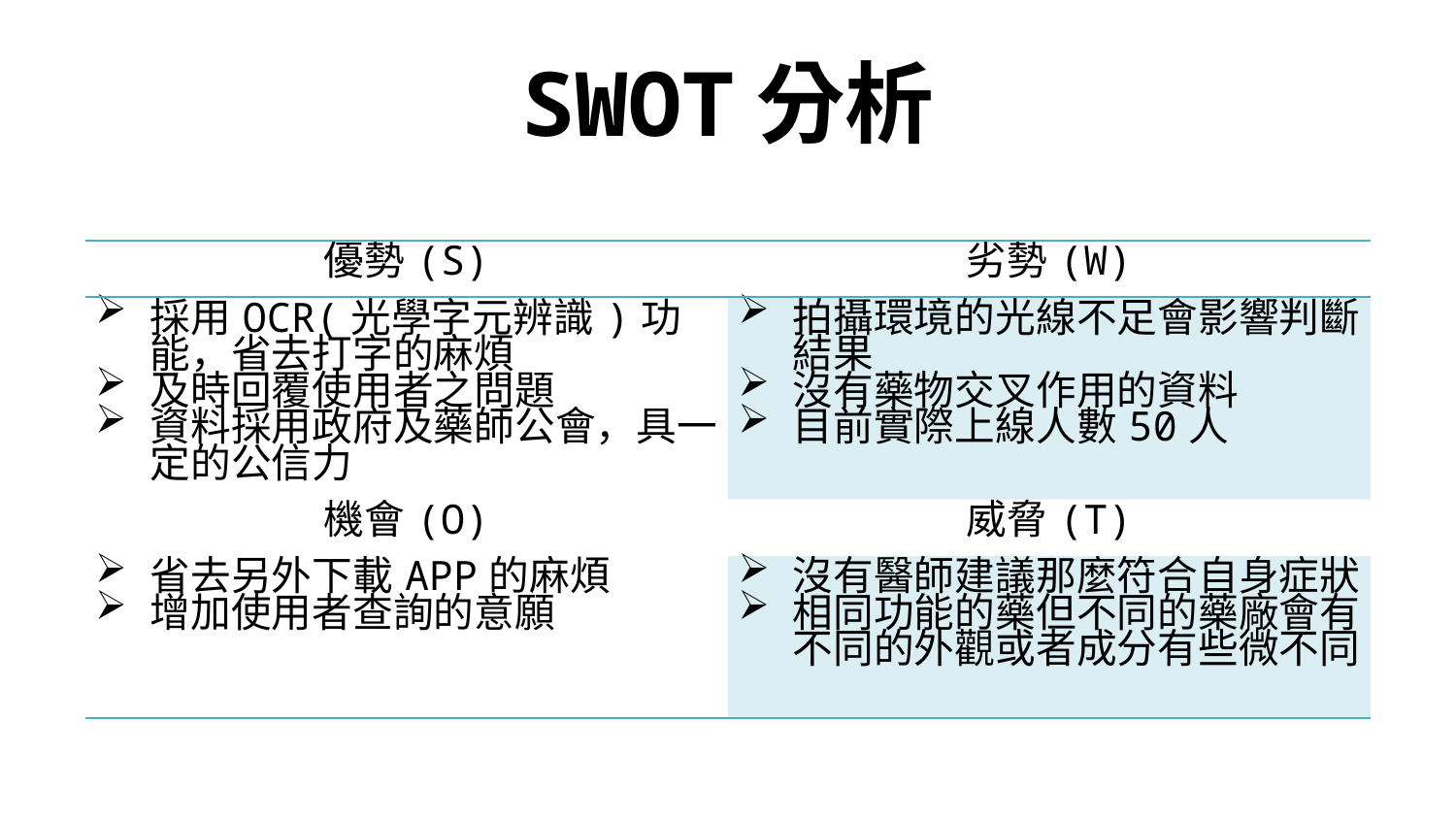

# SWOT分析
| 優勢(S) | 劣勢(W) |
| --- | --- |
| 採用OCR(光學字元辨識)功能，省去打字的麻煩 及時回覆使用者之問題 資料採用政府及藥師公會，具一定的公信力 | 拍攝環境的光線不足會影響判斷結果 沒有藥物交叉作用的資料 目前實際上線人數50人 |
| 機會(O) | 威脅(T) |
| 省去另外下載APP的麻煩 增加使用者查詢的意願 | 沒有醫師建議那麼符合自身症狀 相同功能的藥但不同的藥廠會有不同的外觀或者成分有些微不同 |